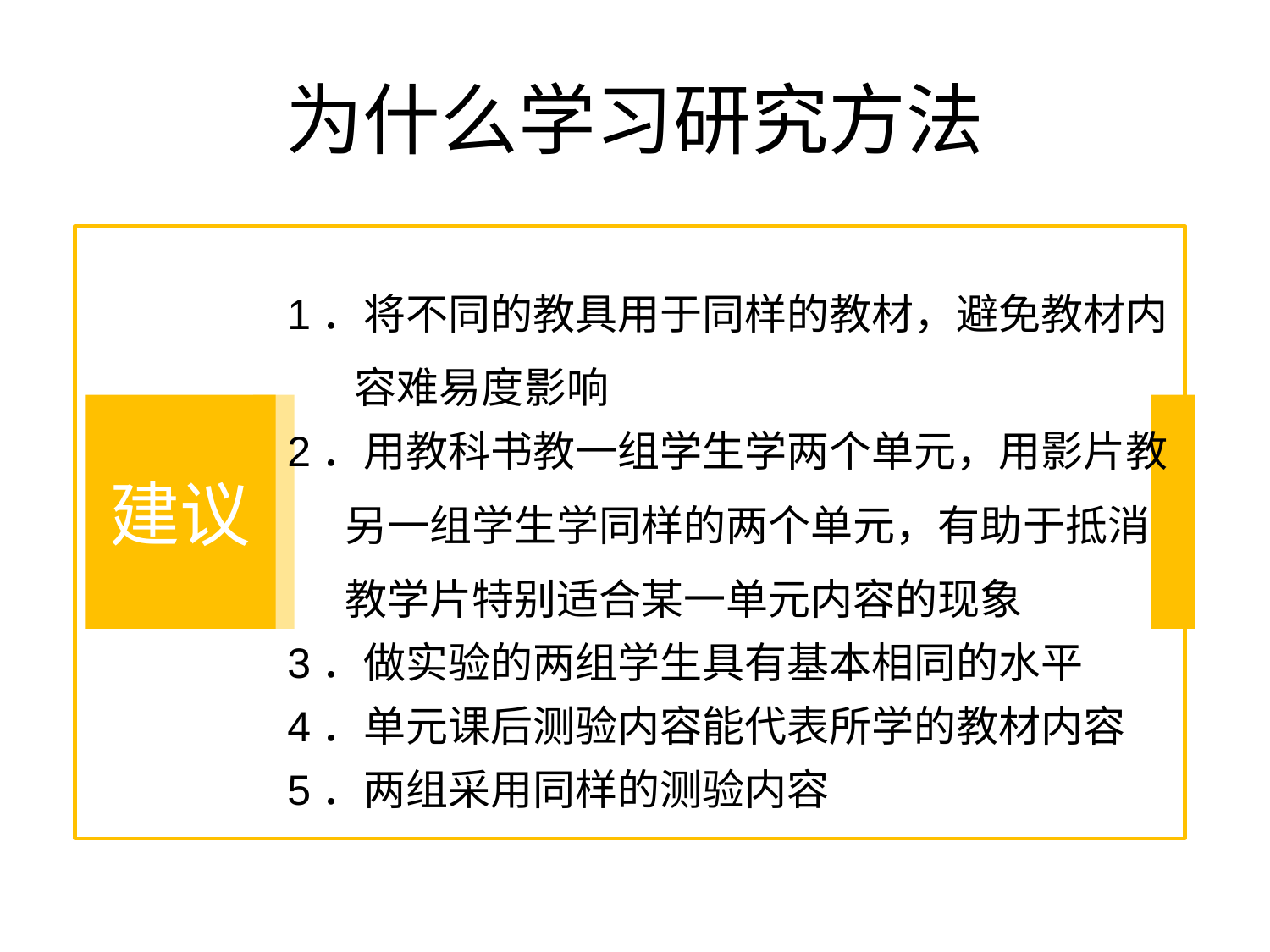

# 为什么学习研究方法

建议
1．将不同的教具用于同样的教材，避免教材内
      容难易度影响
2．用教科书教一组学生学两个单元，用影片教
     另一组学生学同样的两个单元，有助于抵消
     教学片特别适合某一单元内容的现象
3．做实验的两组学生具有基本相同的水平
4．单元课后测验内容能代表所学的教材内容
5．两组采用同样的测验内容